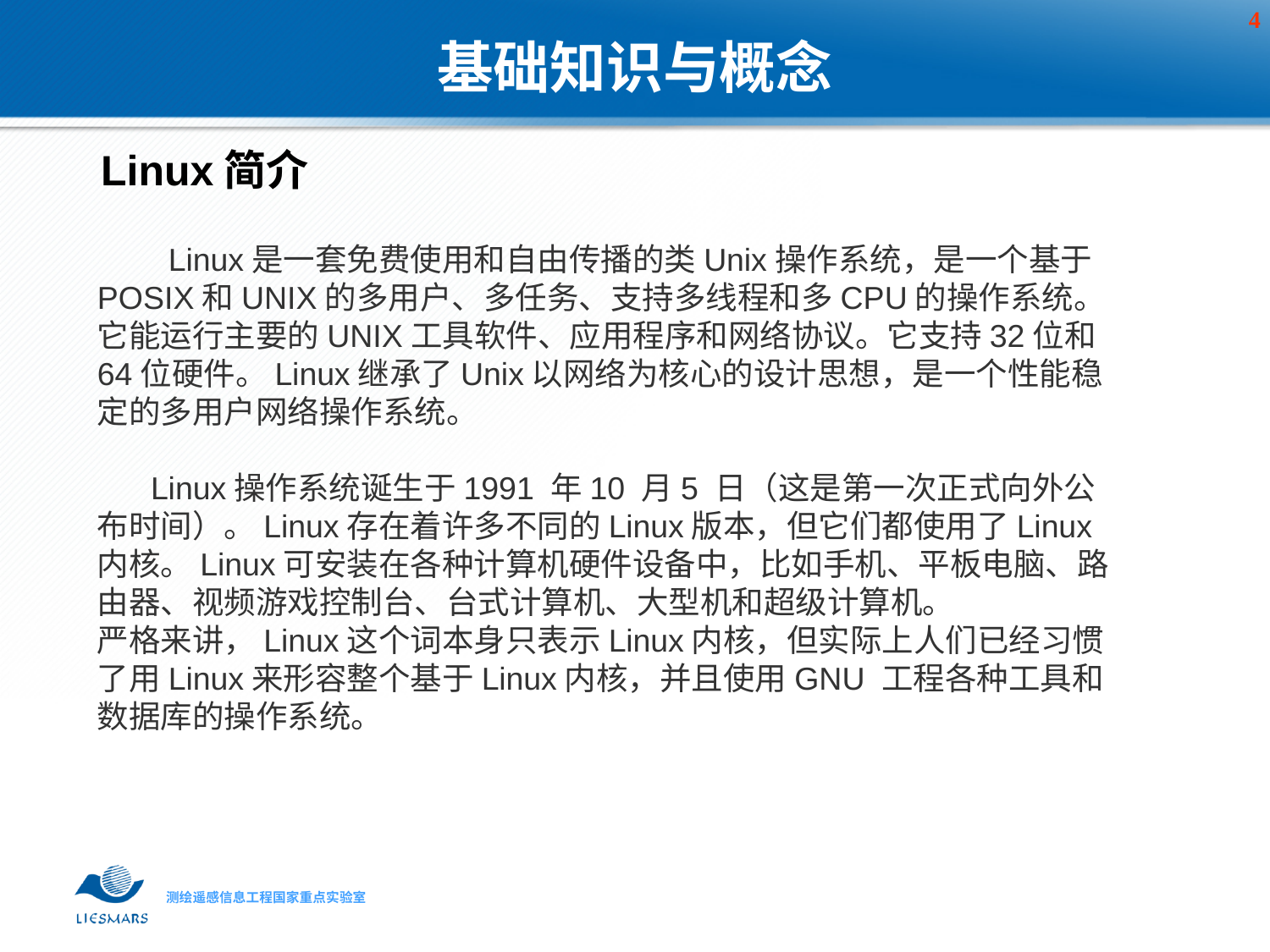

基础知识与概念
Linux简介
        Linux是一套免费使用和自由传播的类Unix操作系统，是一个基于POSIX和UNIX的多用户、多任务、支持多线程和多CPU的操作系统。它能运行主要的UNIX工具软件、应用程序和网络协议。它支持32位和64位硬件。Linux继承了Unix以网络为核心的设计思想，是一个性能稳定的多用户网络操作系统。

      Linux操作系统诞生于1991 年10 月5 日（这是第一次正式向外公布时间）。Linux存在着许多不同的Linux版本，但它们都使用了Linux内核。Linux可安装在各种计算机硬件设备中，比如手机、平板电脑、路由器、视频游戏控制台、台式计算机、大型机和超级计算机。
严格来讲，Linux这个词本身只表示Linux内核，但实际上人们已经习惯了用Linux来形容整个基于Linux内核，并且使用GNU 工程各种工具和数据库的操作系统。